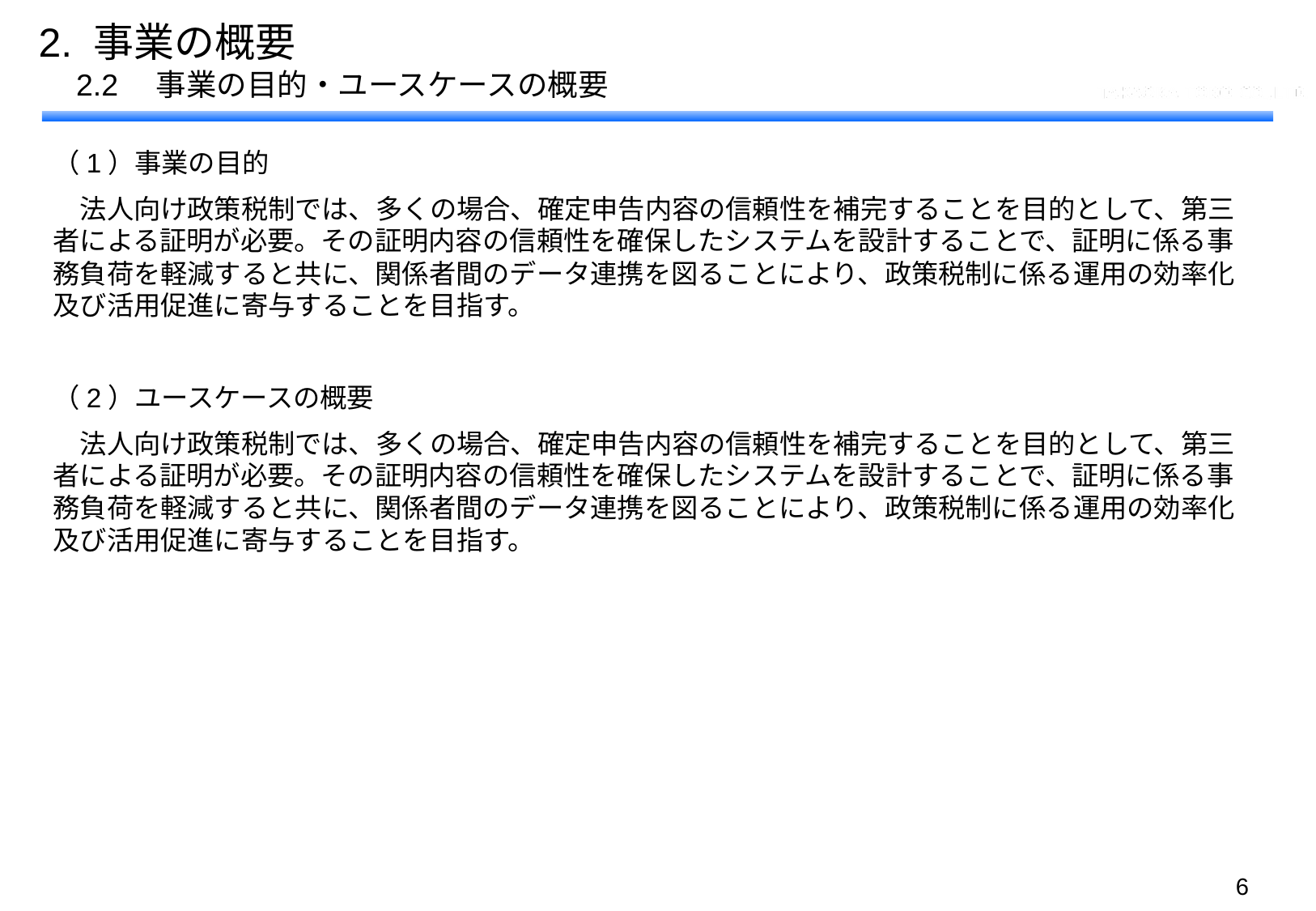

2. 事業の概要
　2.2　事業の目的・ユースケースの概要
（1）事業の目的
　法人向け政策税制では、多くの場合、確定申告内容の信頼性を補完することを目的として、第三者による証明が必要。その証明内容の信頼性を確保したシステムを設計することで、証明に係る事務負荷を軽減すると共に、関係者間のデータ連携を図ることにより、政策税制に係る運用の効率化及び活用促進に寄与することを目指す。

（2）ユースケースの概要
　法人向け政策税制では、多くの場合、確定申告内容の信頼性を補完することを目的として、第三者による証明が必要。その証明内容の信頼性を確保したシステムを設計することで、証明に係る事務負荷を軽減すると共に、関係者間のデータ連携を図ることにより、政策税制に係る運用の効率化及び活用促進に寄与することを目指す。
6